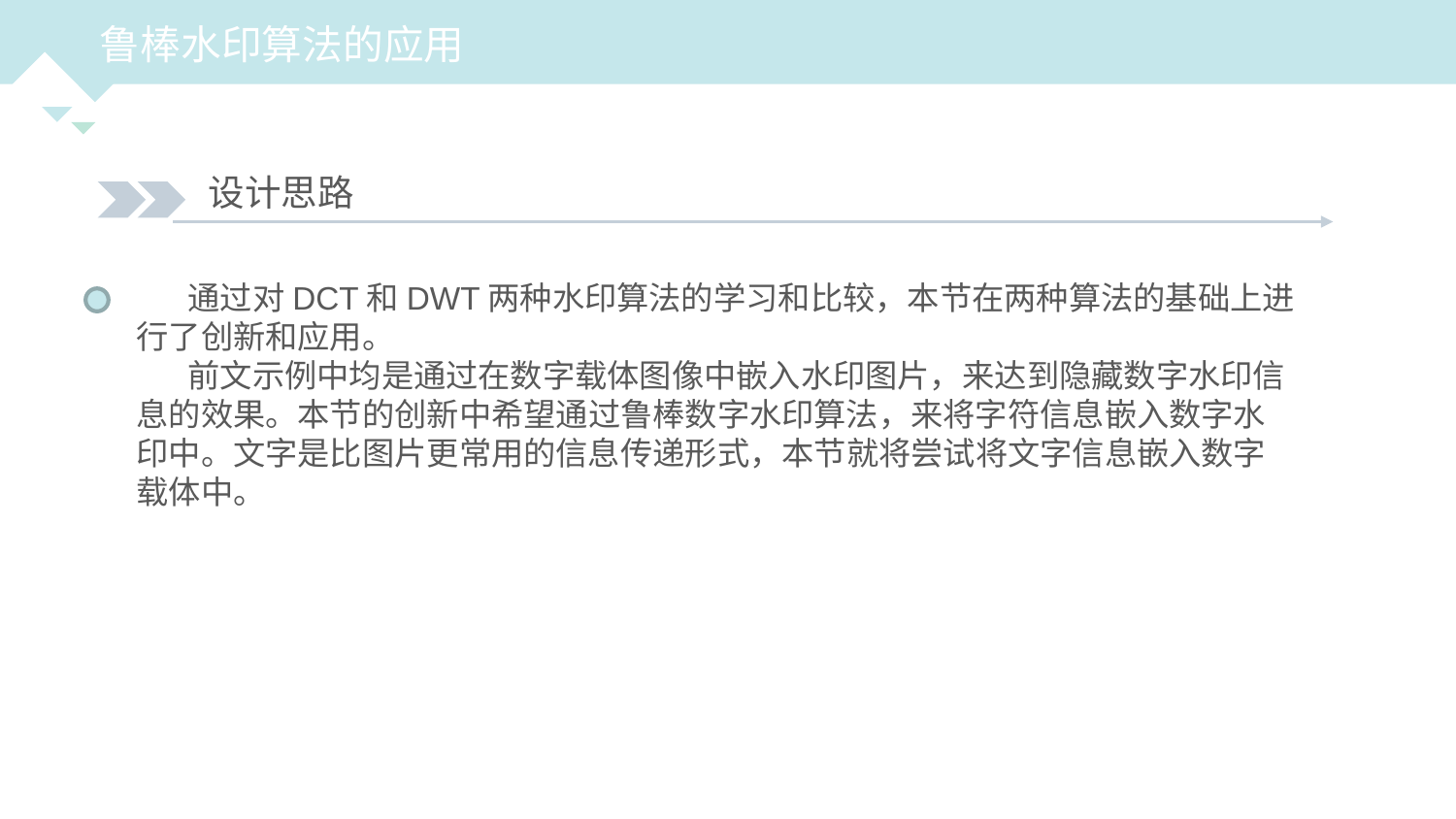

鲁棒水印算法的应用
设计思路

      通过对DCT和DWT两种水印算法的学习和比较，本节在两种算法的基础上进行了创新和应用。
      前文示例中均是通过在数字载体图像中嵌入水印图片，来达到隐藏数字水印信息的效果。本节的创新中希望通过鲁棒数字水印算法，来将字符信息嵌入数字水印中。文字是比图片更常用的信息传递形式，本节就将尝试将文字信息嵌入数字载体中。